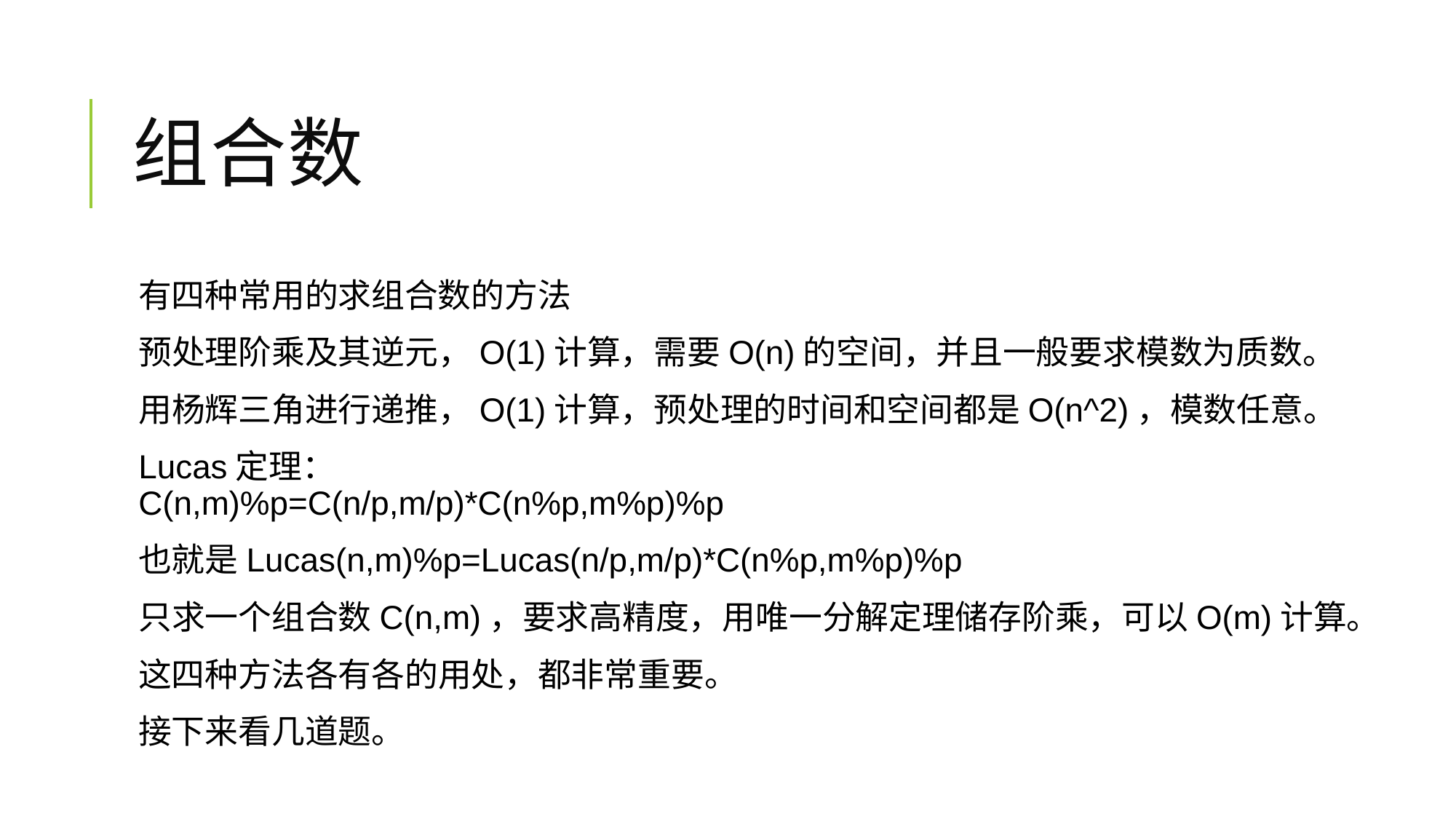

# 组合数
有四种常用的求组合数的方法
预处理阶乘及其逆元，O(1)计算，需要O(n)的空间，并且一般要求模数为质数。
用杨辉三角进行递推，O(1)计算，预处理的时间和空间都是O(n^2)，模数任意。
Lucas定理：
C(n,m)%p=C(n/p,m/p)*C(n%p,m%p)%p
也就是Lucas(n,m)%p=Lucas(n/p,m/p)*C(n%p,m%p)%p
只求一个组合数C(n,m)，要求高精度，用唯一分解定理储存阶乘，可以O(m)计算。
这四种方法各有各的用处，都非常重要。
接下来看几道题。